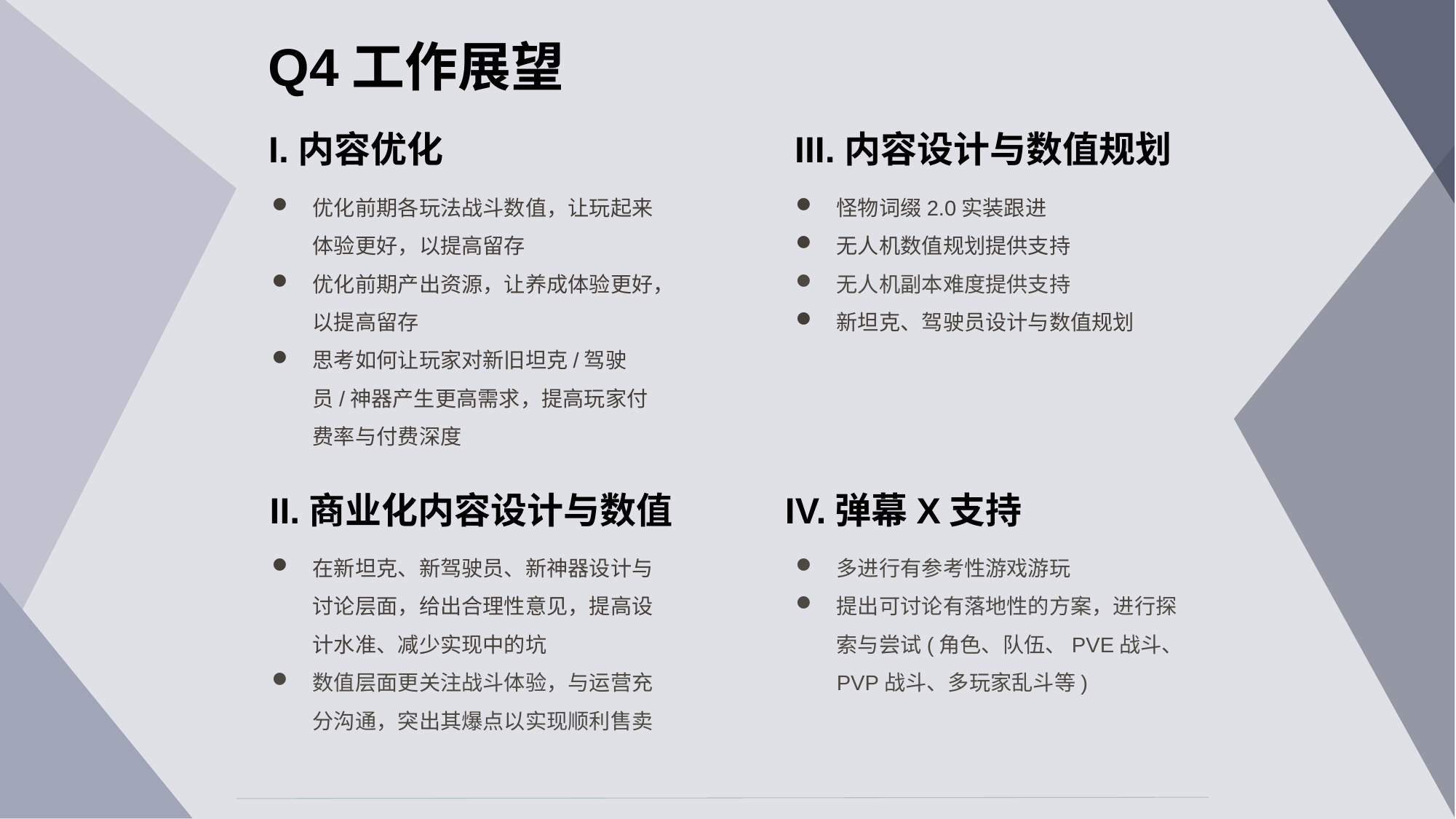

Q4工作展望
I.内容优化
优化前期各玩法战斗数值，让玩起来体验更好，以提高留存
优化前期产出资源，让养成体验更好，以提高留存
思考如何让玩家对新旧坦克/驾驶员/神器产生更高需求，提高玩家付费率与付费深度

III.内容设计与数值规划
怪物词缀2.0实装跟进
无人机数值规划提供支持
无人机副本难度提供支持
新坦克、驾驶员设计与数值规划

II.商业化内容设计与数值
在新坦克、新驾驶员、新神器设计与讨论层面，给出合理性意见，提高设计水准、减少实现中的坑
数值层面更关注战斗体验，与运营充分沟通，突出其爆点以实现顺利售卖
IV.弹幕X支持
多进行有参考性游戏游玩
提出可讨论有落地性的方案，进行探索与尝试(角色、队伍、PVE战斗、PVP战斗、多玩家乱斗等)